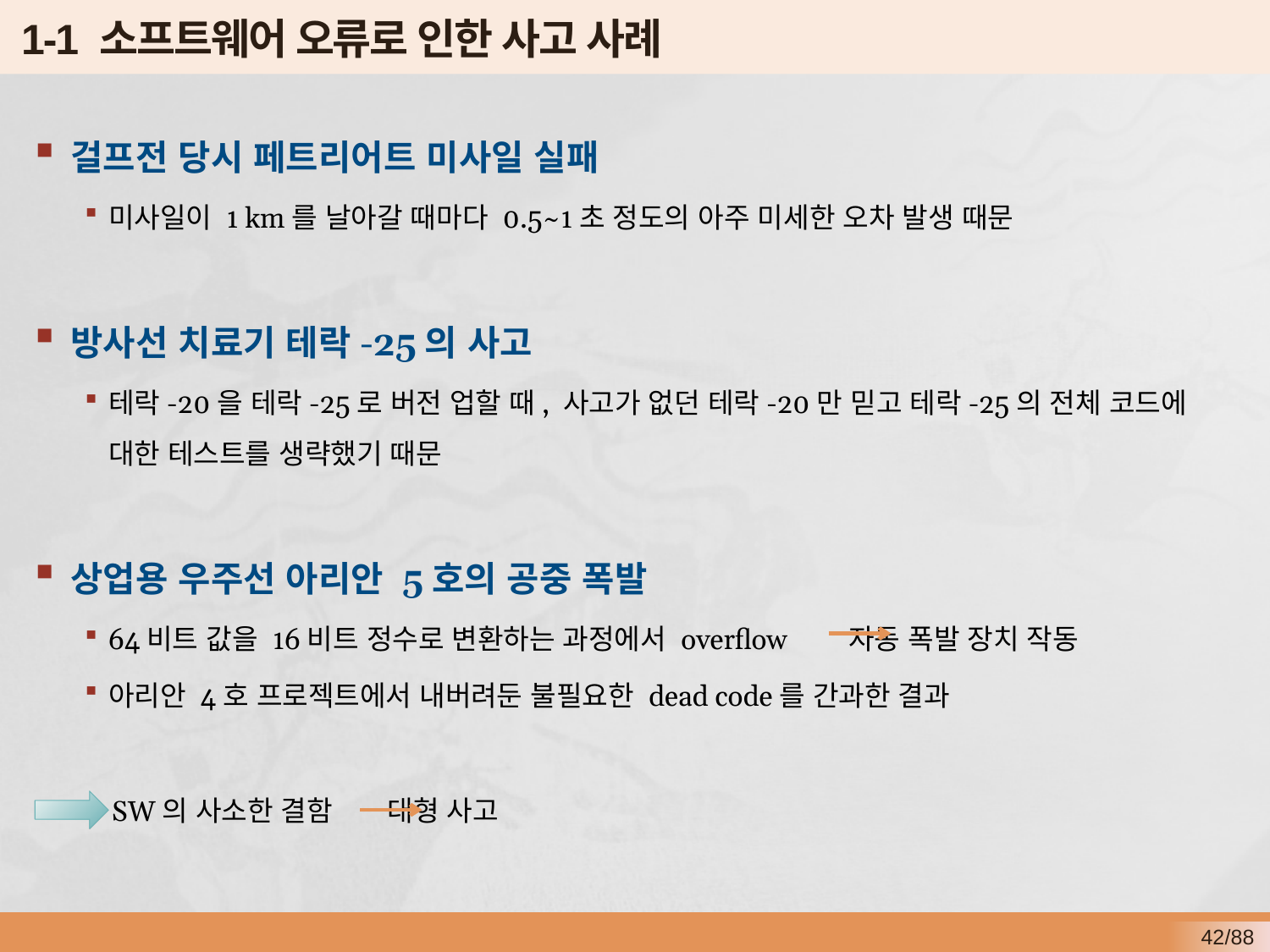

# 1-1 소프트웨어 오류로 인한 사고 사례
걸프전 당시 페트리어트 미사일 실패
미사일이 1 km를 날아갈 때마다 0.5~1초 정도의 아주 미세한 오차 발생 때문

방사선 치료기 테락-25의 사고
테락-20을 테락-25로 버전 업할 때, 사고가 없던 테락-20만 믿고 테락-25의 전체 코드에 대한 테스트를 생략했기 때문

상업용 우주선 아리안 5호의 공중 폭발
64비트 값을 16비트 정수로 변환하는 과정에서 overflow        자동 폭발 장치 작동
아리안 4호 프로젝트에서 내버려둔 불필요한 dead code를 간과한 결과

    SW의 사소한 결함       대형 사고